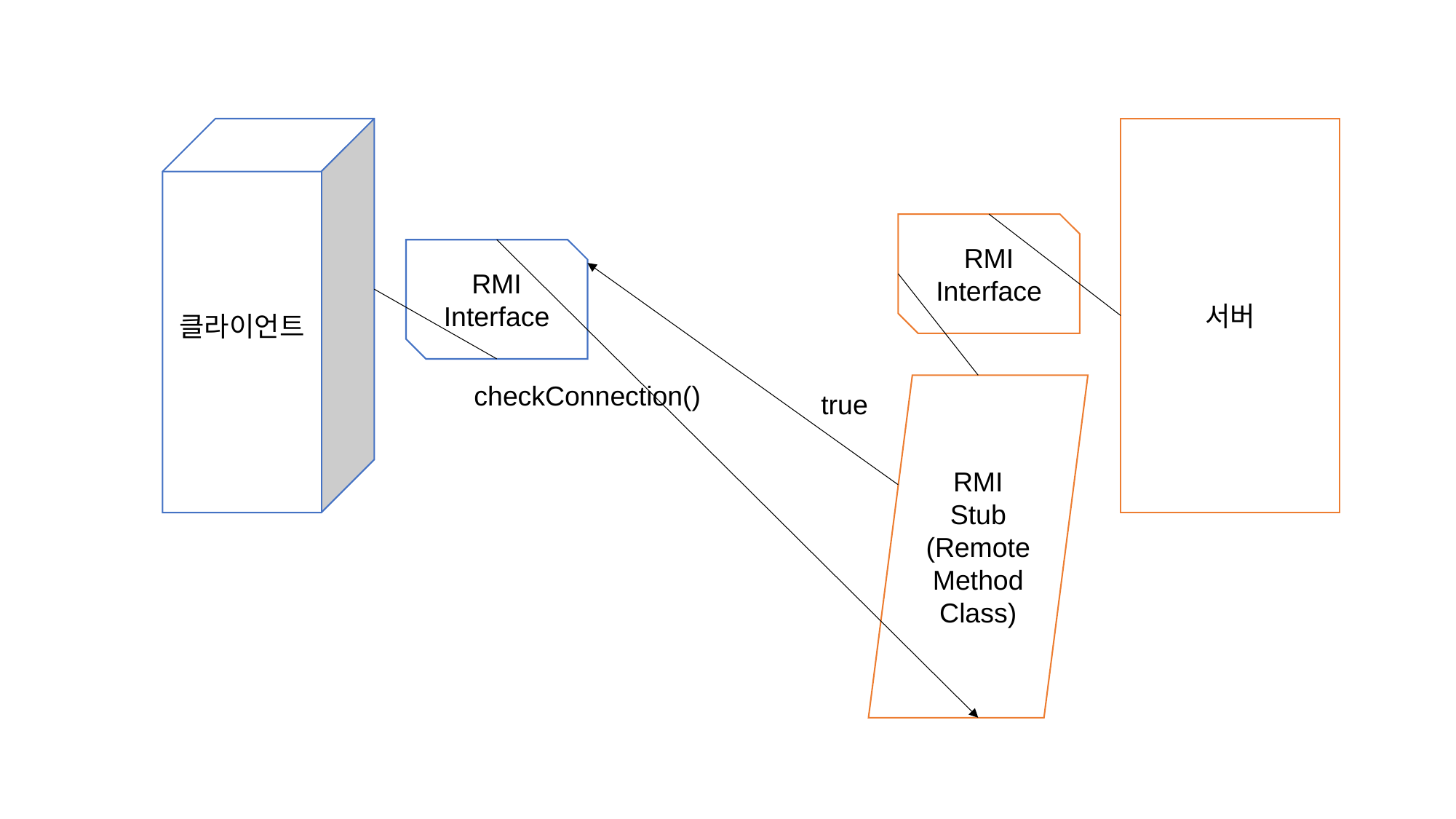

클라이언트

서버
RMI
Interface
RMI
Interface
checkConnection()
RMI
Stub
(RemoteMethod Class)
true